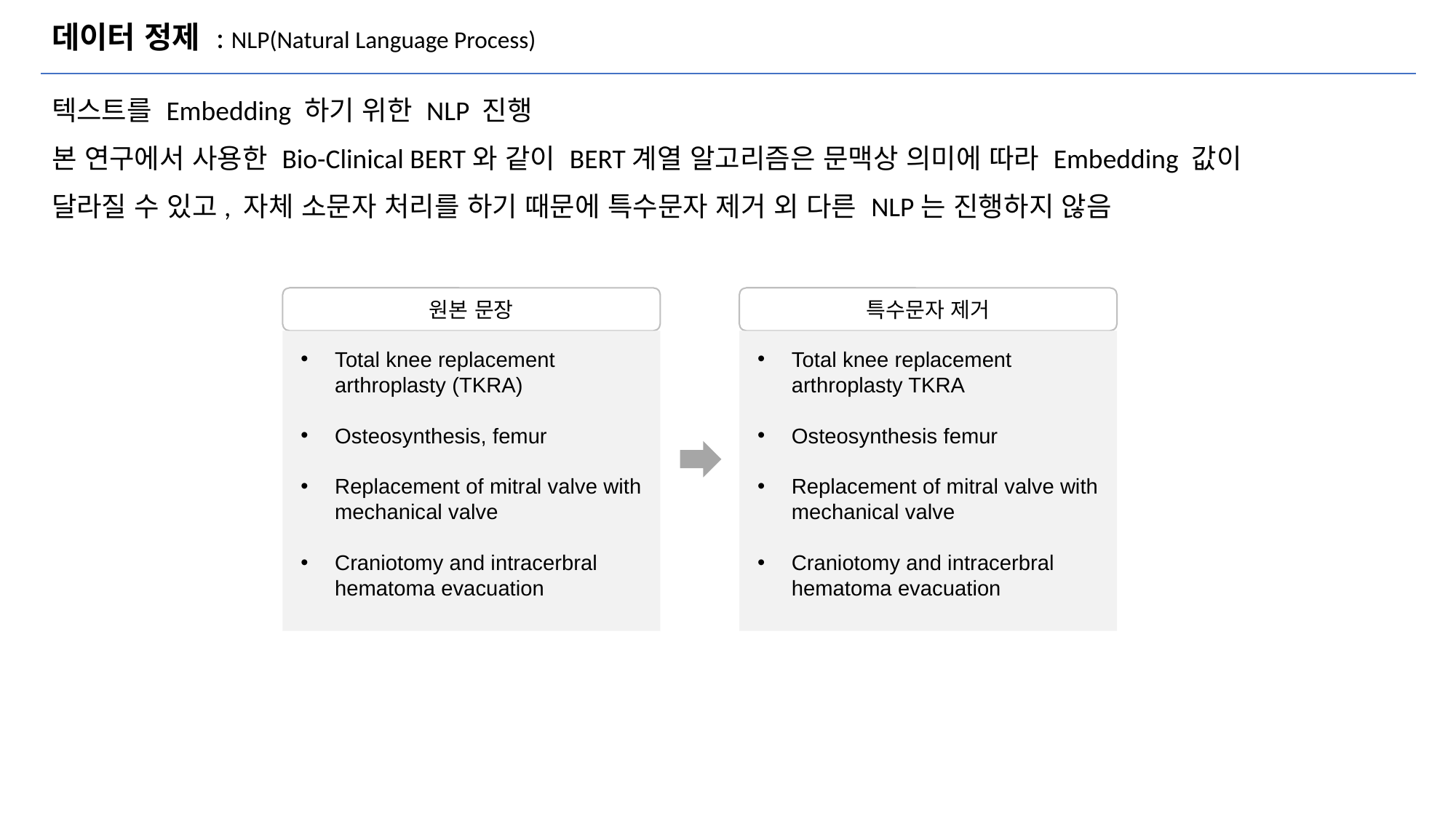

# 데이터 정제 : NLP(Natural Language Process)
텍스트를 Embedding 하기 위한 NLP 진행
본 연구에서 사용한 Bio-Clinical BERT와 같이 BERT계열 알고리즘은 문맥상 의미에 따라 Embedding 값이
달라질 수 있고, 자체 소문자 처리를 하기 때문에 특수문자 제거 외 다른 NLP는 진행하지 않음
원본 문장

특수문자 제거

Total knee replacement
arthroplasty TKRA
Osteosynthesis femur
Replacement of mitral valve with mechanical valve
Craniotomy and intracerbral hematoma evacuation
Total knee replacement
arthroplasty (TKRA)
Osteosynthesis, femur
Replacement of mitral valve with mechanical valve
Craniotomy and intracerbral hematoma evacuation